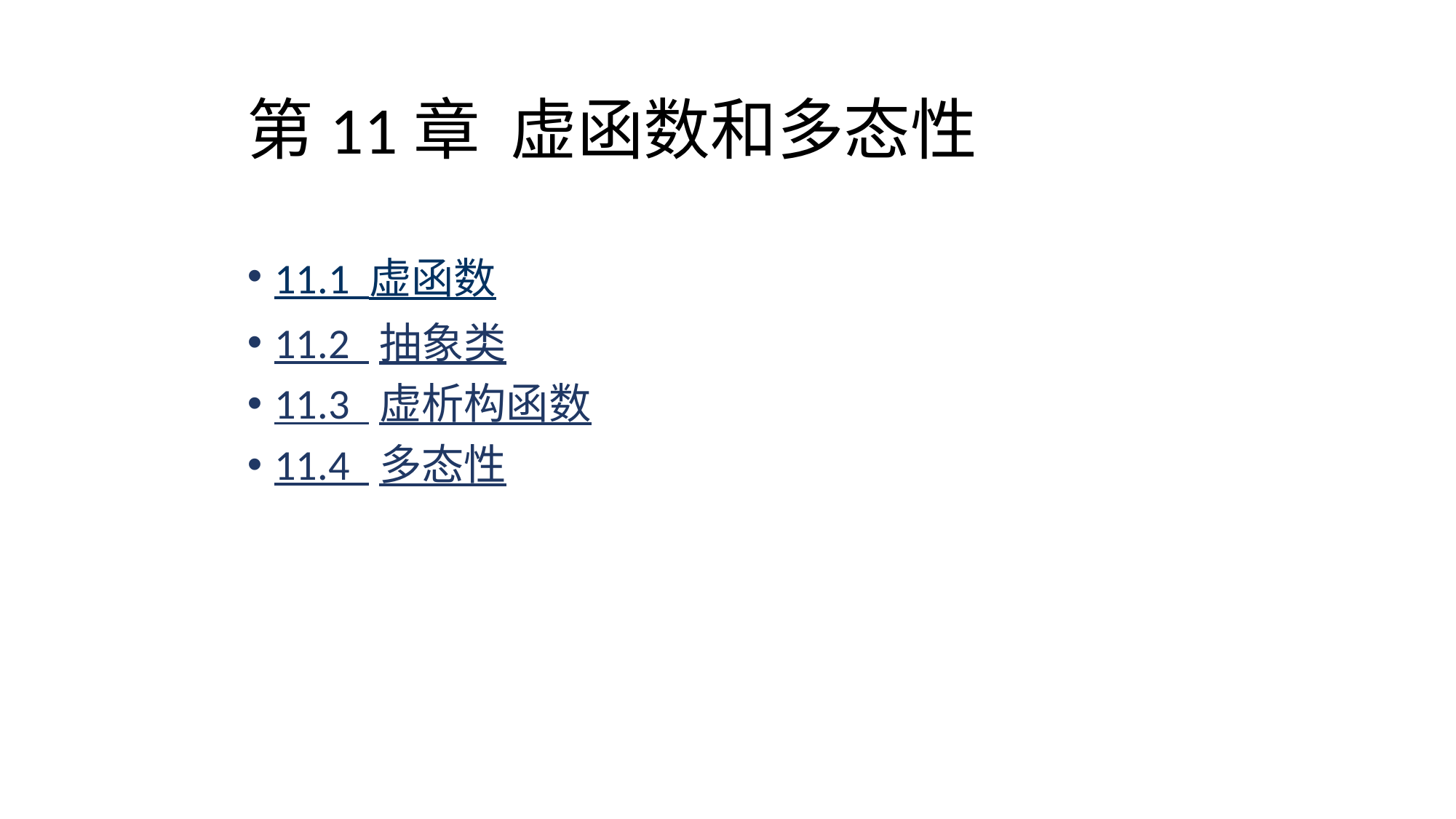

# 第11章  虚函数和多态性
11.1  虚函数
11.2  抽象类
11.3  虚析构函数
11.4  多态性